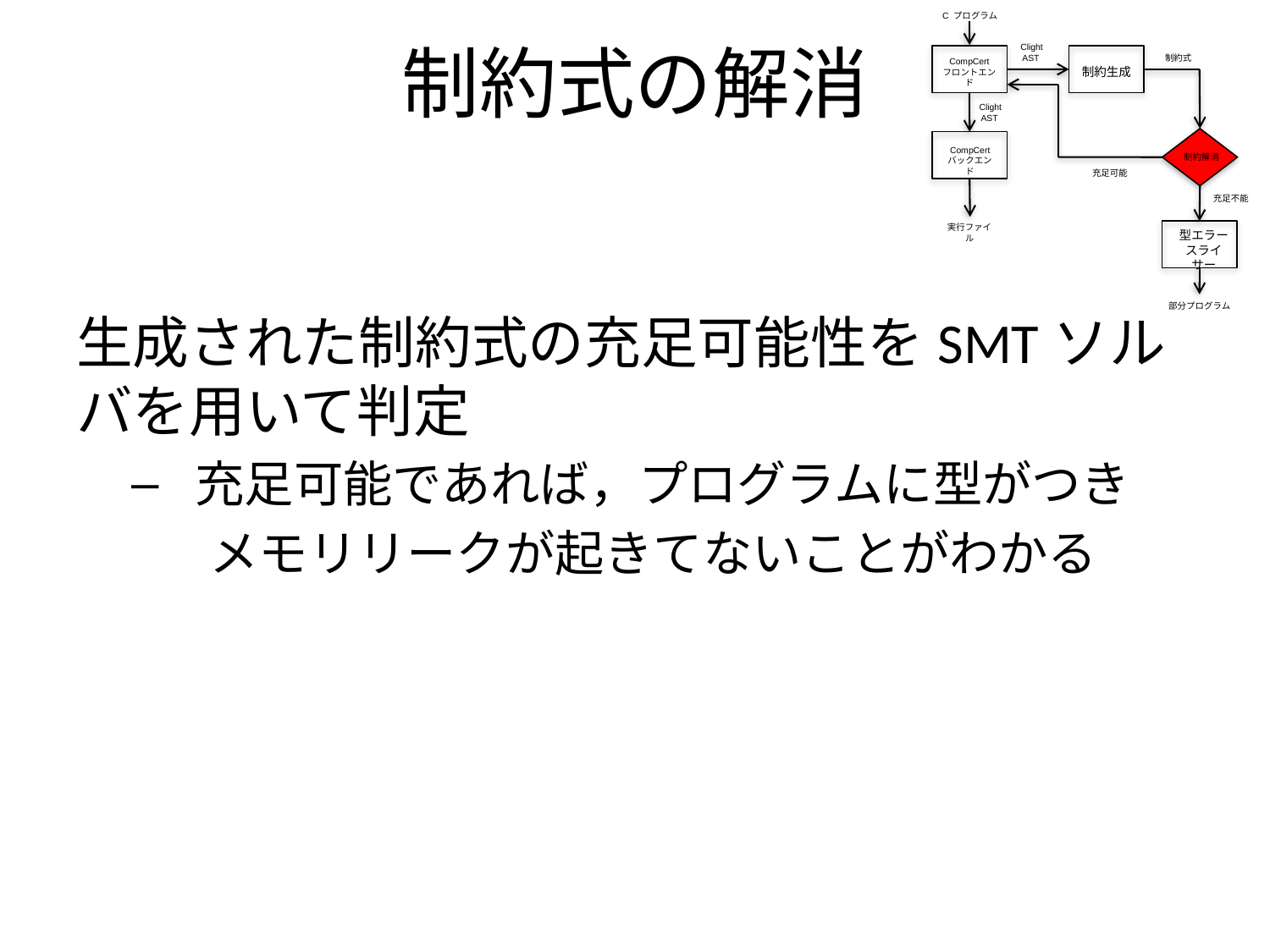

# 制約式の解消

C プログラム
 Clight AST

制約式
CompCert
フロントエンド
制約生成
 Clight AST

CompCert
バックエンド
制約解消
充足可能
充足不能
実行ファイル

型エラー
スライサー

部分プログラム

生成された制約式の充足可能性をSMTソルバを用いて判定
充足可能であれば，プログラムに型がつき
      メモリリークが起きてないことがわかる